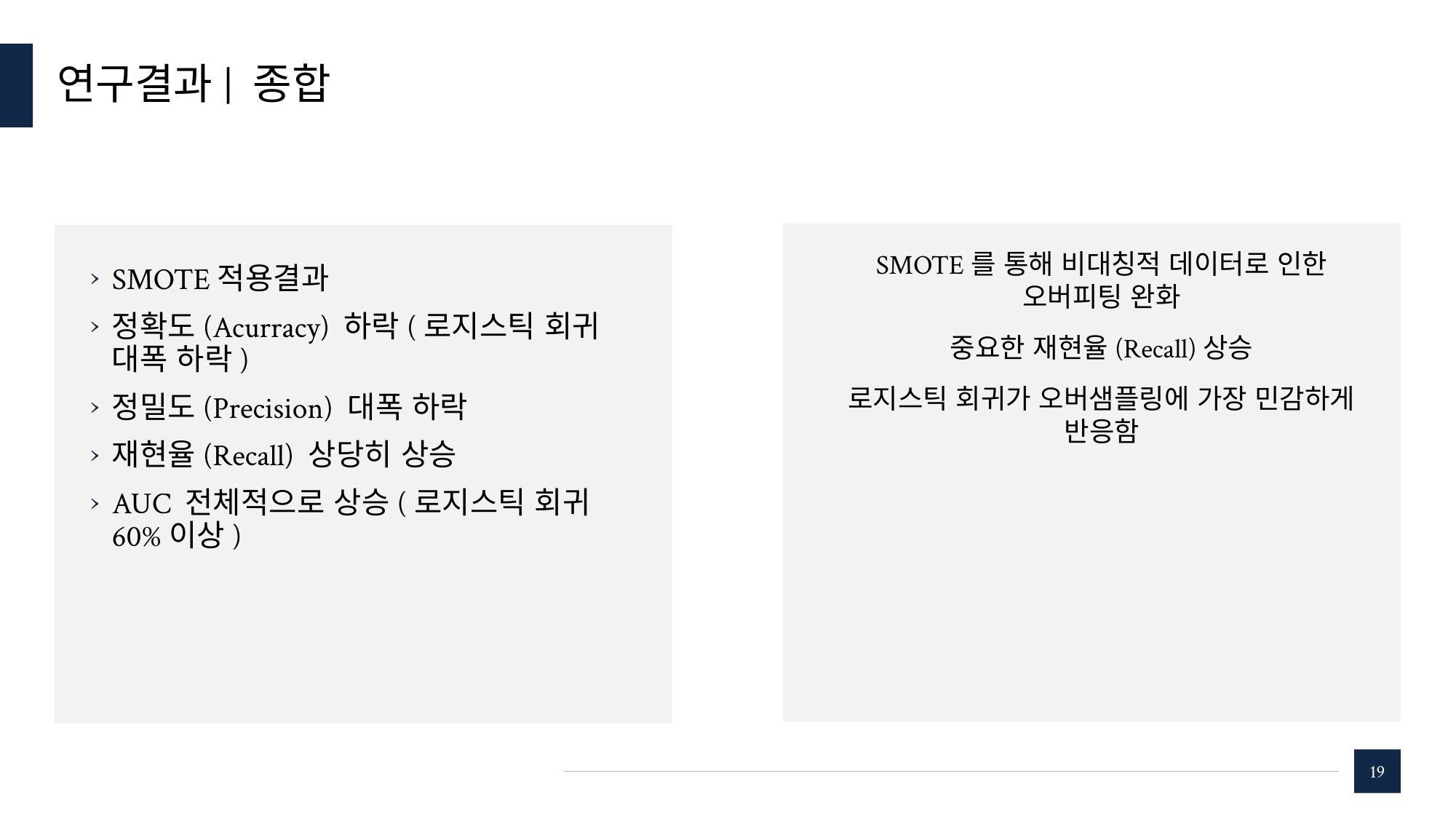

# 연구결과| 종합

SMOTE를 통해 비대칭적 데이터로 인한 오버피팅 완화
중요한 재현율(Recall)상승
로지스틱 회귀가 오버샘플링에 가장 민감하게 반응함
SMOTE적용결과
정확도(Acurracy) 하락(로지스틱 회귀 대폭 하락)
정밀도(Precision) 대폭 하락
재현율(Recall) 상당히 상승
AUC 전체적으로 상승(로지스틱 회귀 60%이상)

19